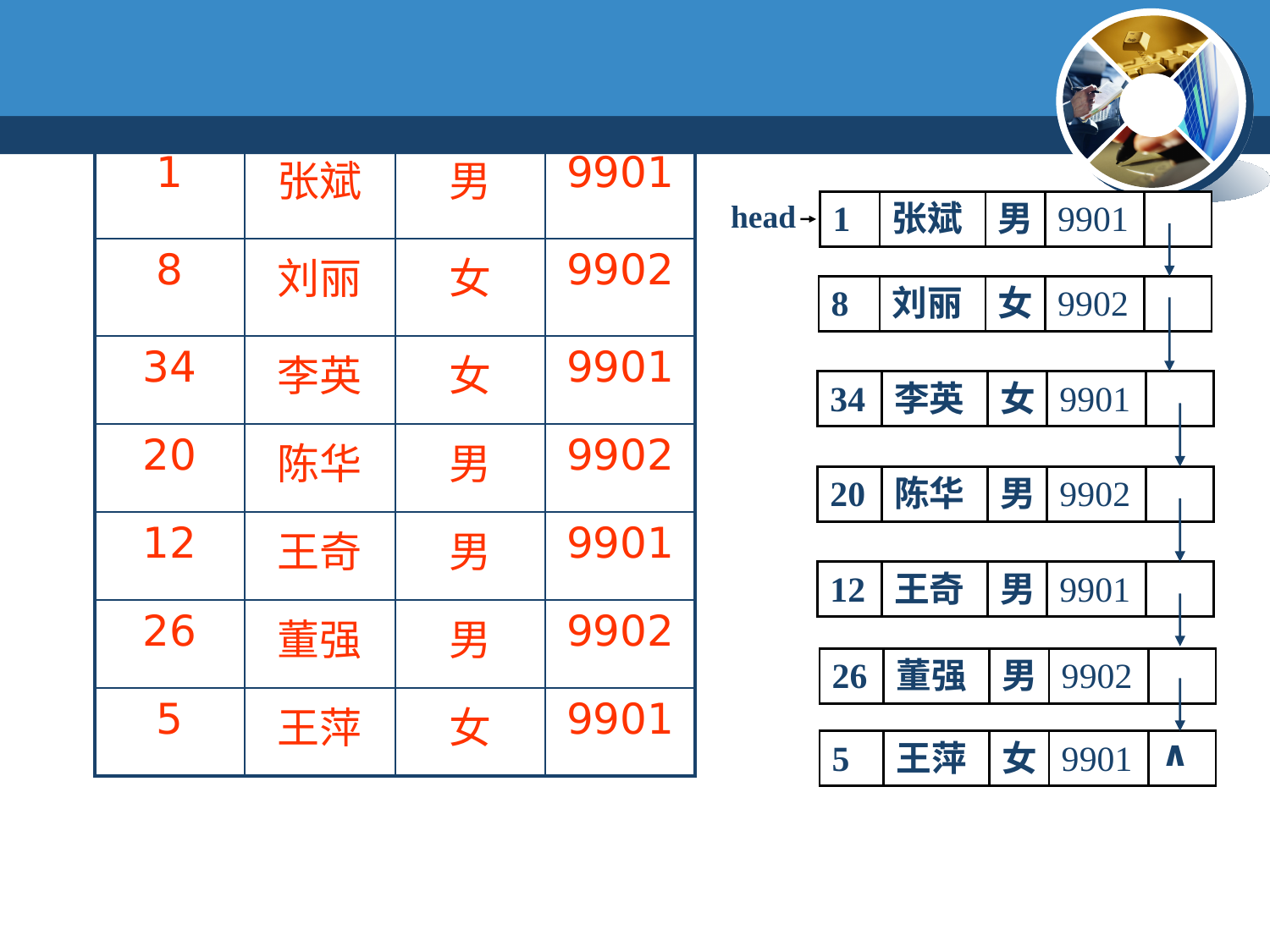

| 1 | 张斌 | 男 | 9901 |
| --- | --- | --- | --- |
| 8 | 刘丽 | 女 | 9902 |
| 34 | 李英 | 女 | 9901 |
| 20 | 陈华 | 男 | 9902 |
| 12 | 王奇 | 男 | 9901 |
| 26 | 董强 | 男 | 9902 |
| 5 | 王萍 | 女 | 9901 |
head

1
张斌
男
9901

8
刘丽
女
9902

34
李英
女
9901

20
陈华
男
9902

12
王奇
男
9901

26
董强
男
9902

5
王萍
女
9901
∧